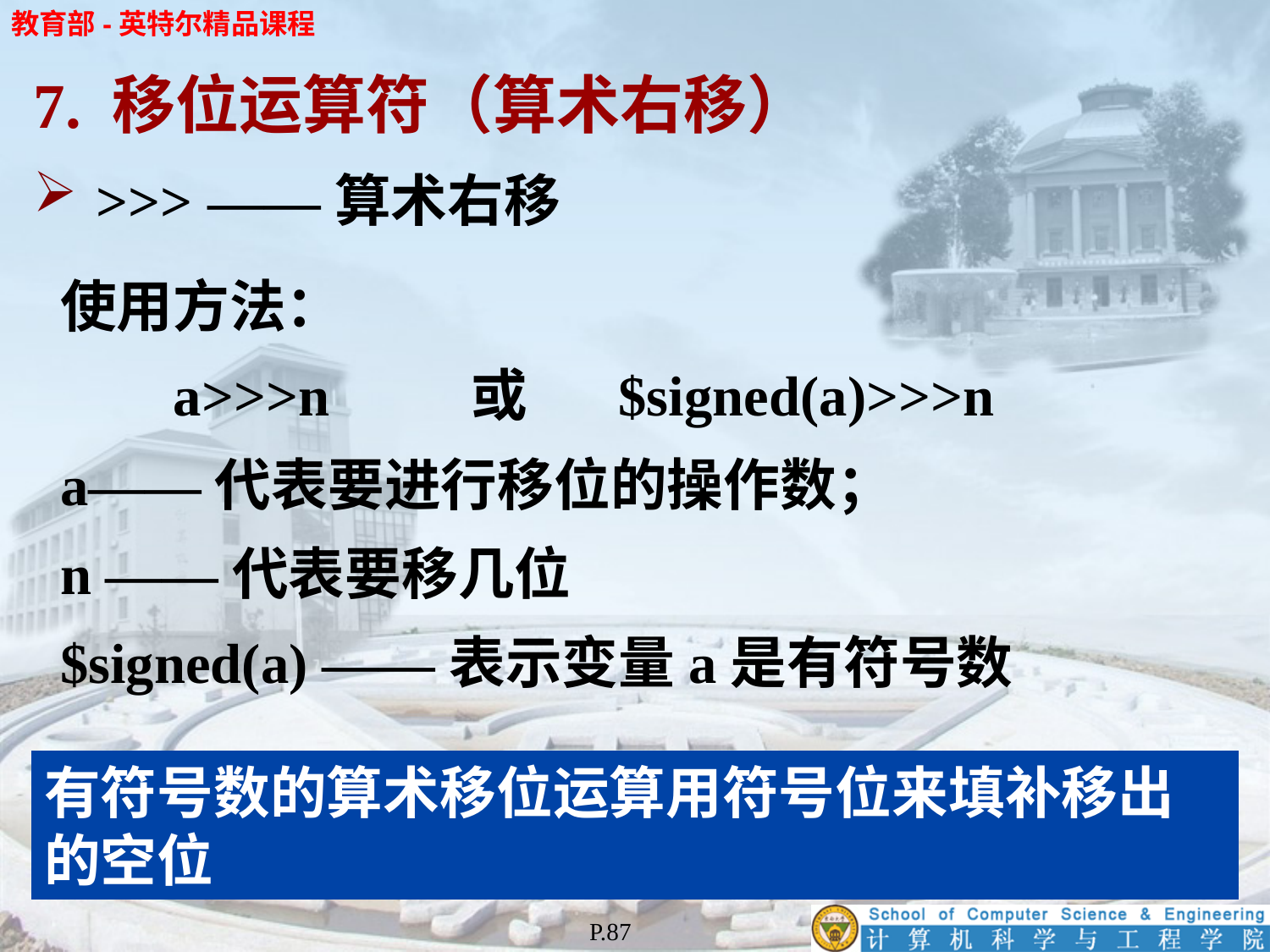

7. 移位运算符（算术右移）
>>> ——算术右移
使用方法：
        a>>>n         或      $signed(a)>>>n
a——代表要进行移位的操作数；
n ——代表要移几位
$signed(a) ——表示变量a是有符号数
有符号数的算术移位运算用符号位来填补移出的空位
P.87